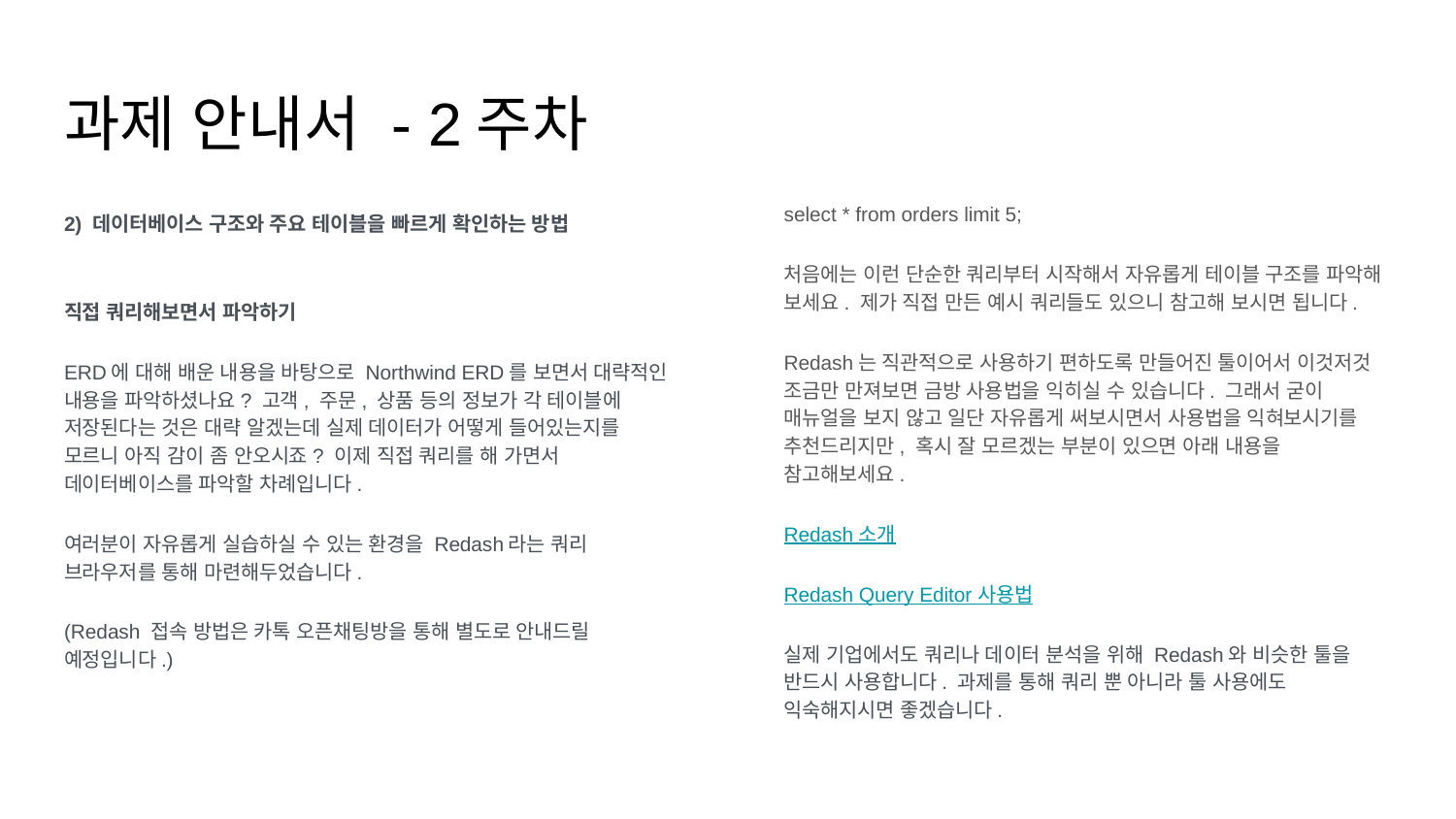

# 과제 안내서 - 2주차
2) 데이터베이스 구조와 주요 테이블을 빠르게 확인하는 방법

직접 쿼리해보면서 파악하기
ERD에 대해 배운 내용을 바탕으로 Northwind ERD를 보면서 대략적인 내용을 파악하셨나요? 고객, 주문, 상품 등의 정보가 각 테이블에 저장된다는 것은 대략 알겠는데 실제 데이터가 어떻게 들어있는지를 모르니 아직 감이 좀 안오시죠? 이제 직접 쿼리를 해 가면서 데이터베이스를 파악할 차례입니다.
여러분이 자유롭게 실습하실 수 있는 환경을 Redash라는 쿼리 브라우저를 통해 마련해두었습니다.
(Redash 접속 방법은 카톡 오픈채팅방을 통해 별도로 안내드릴 예정입니다.)

select * from orders limit 5;
처음에는 이런 단순한 쿼리부터 시작해서 자유롭게 테이블 구조를 파악해 보세요. 제가 직접 만든 예시 쿼리들도 있으니 참고해 보시면 됩니다.
Redash는 직관적으로 사용하기 편하도록 만들어진 툴이어서 이것저것 조금만 만져보면 금방 사용법을 익히실 수 있습니다. 그래서 굳이 매뉴얼을 보지 않고 일단 자유롭게 써보시면서 사용법을 익혀보시기를 추천드리지만, 혹시 잘 모르겠는 부분이 있으면 아래 내용을 참고해보세요.
Redash 소개
Redash Query Editor 사용법
실제 기업에서도 쿼리나 데이터 분석을 위해 Redash와 비슷한 툴을 반드시 사용합니다. 과제를 통해 쿼리 뿐 아니라 툴 사용에도 익숙해지시면 좋겠습니다.